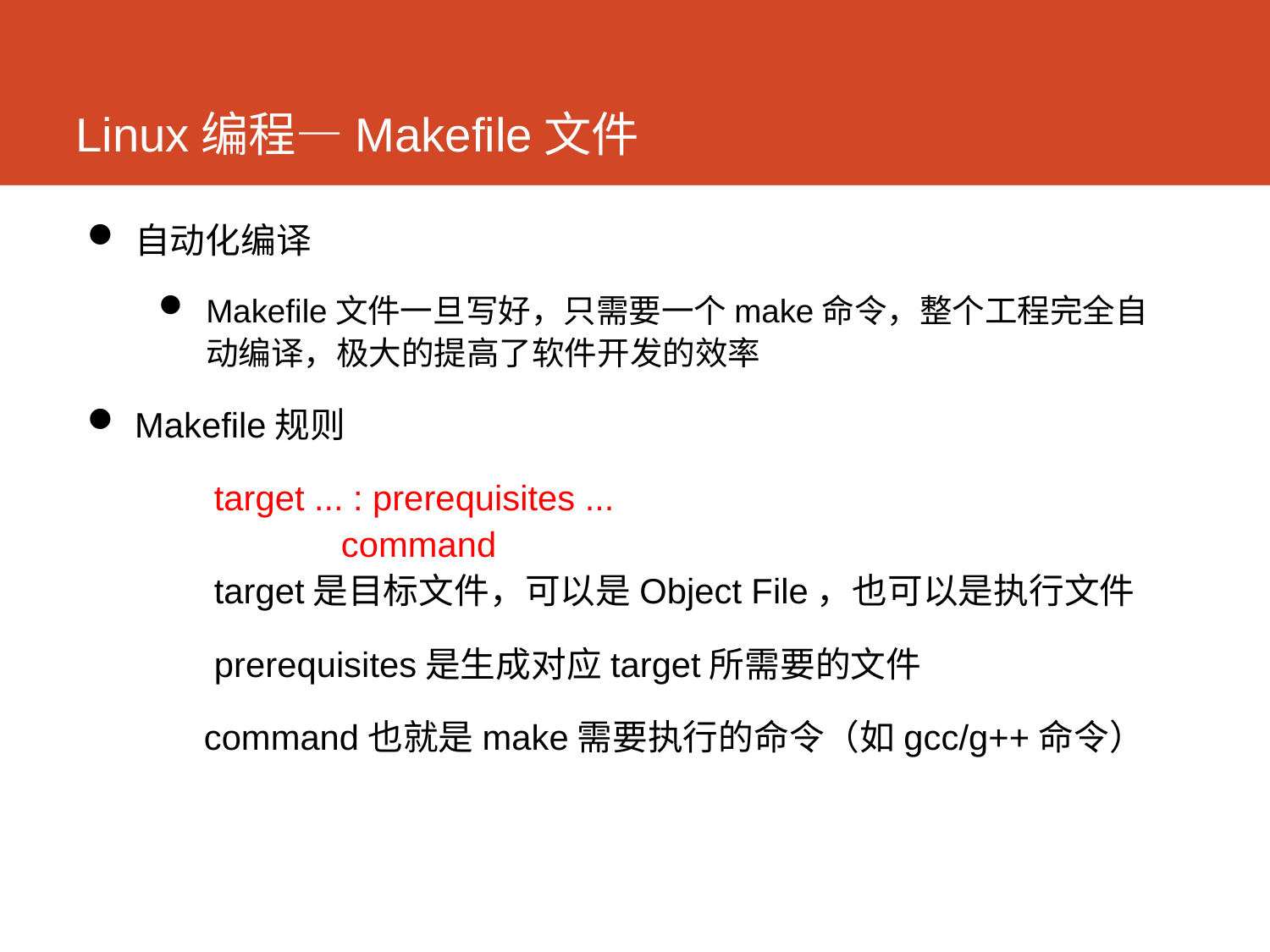

# Linux编程—Makefile文件
自动化编译
Makefile文件一旦写好，只需要一个make命令，整个工程完全自动编译，极大的提高了软件开发的效率
Makefile规则
	target ... : prerequisites ...
           	 	command
    	target是目标文件，可以是Object File，也可以是执行文件
	prerequisites是生成对应target所需要的文件
            command也就是make需要执行的命令（如gcc/g++命令）